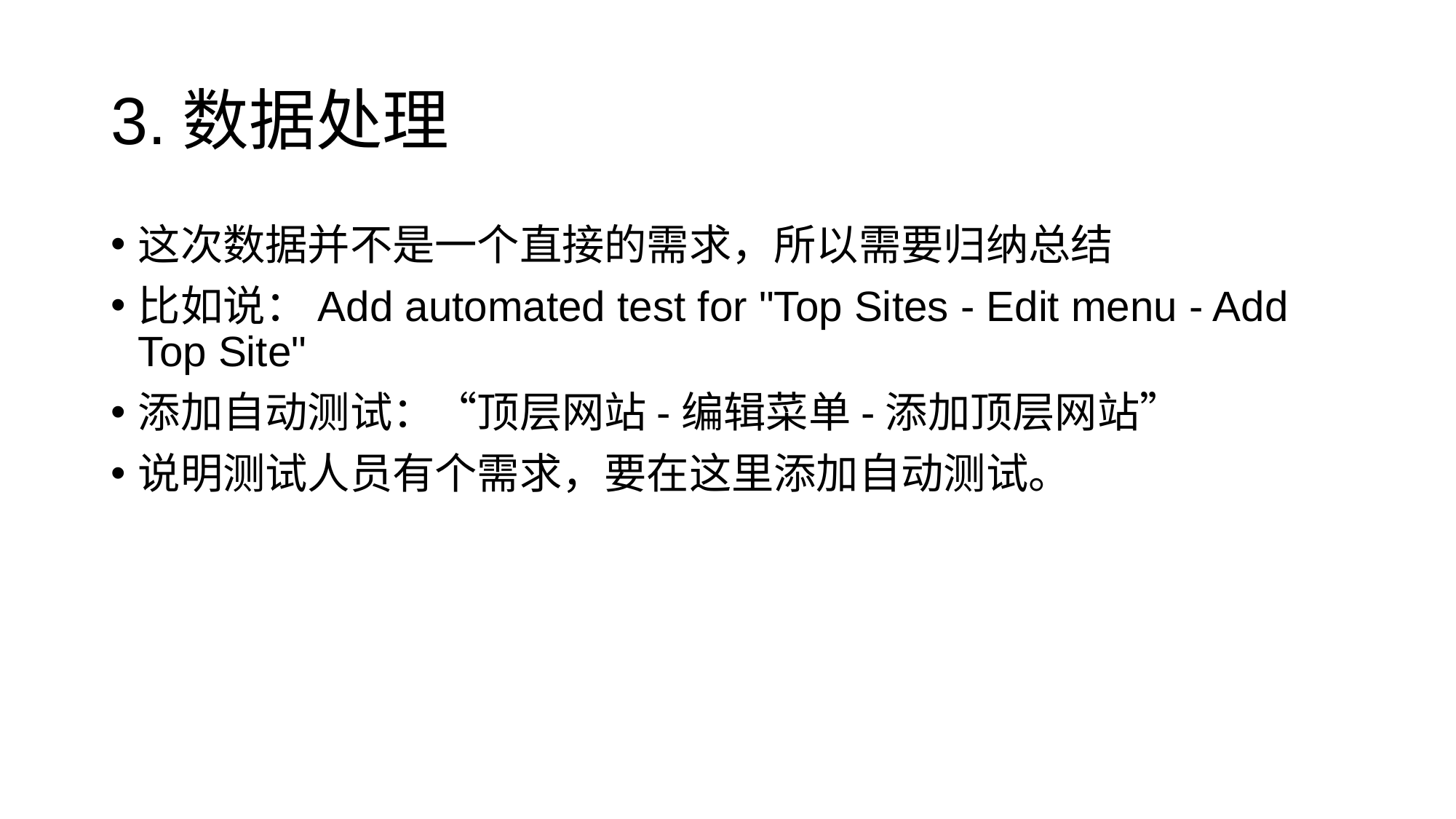

# 3.数据处理
这次数据并不是一个直接的需求，所以需要归纳总结
比如说：Add automated test for "Top Sites - Edit menu - Add Top Site"
添加自动测试：“顶层网站-编辑菜单-添加顶层网站”
说明测试人员有个需求，要在这里添加自动测试。